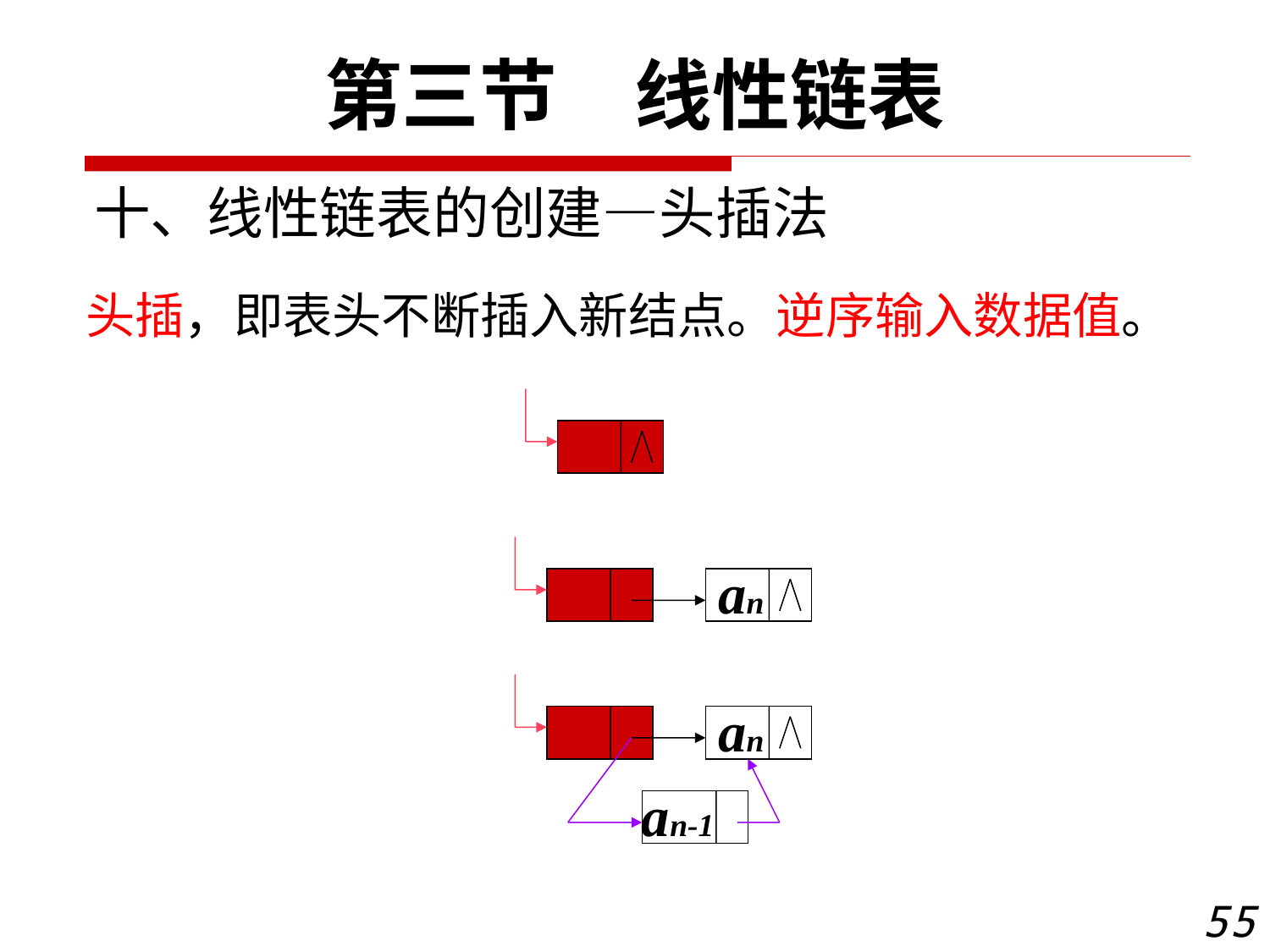

第三节　线性链表
十、线性链表的创建—头插法
  头插，即表头不断插入新结点。逆序输入数据值。

an

an

an-1

55